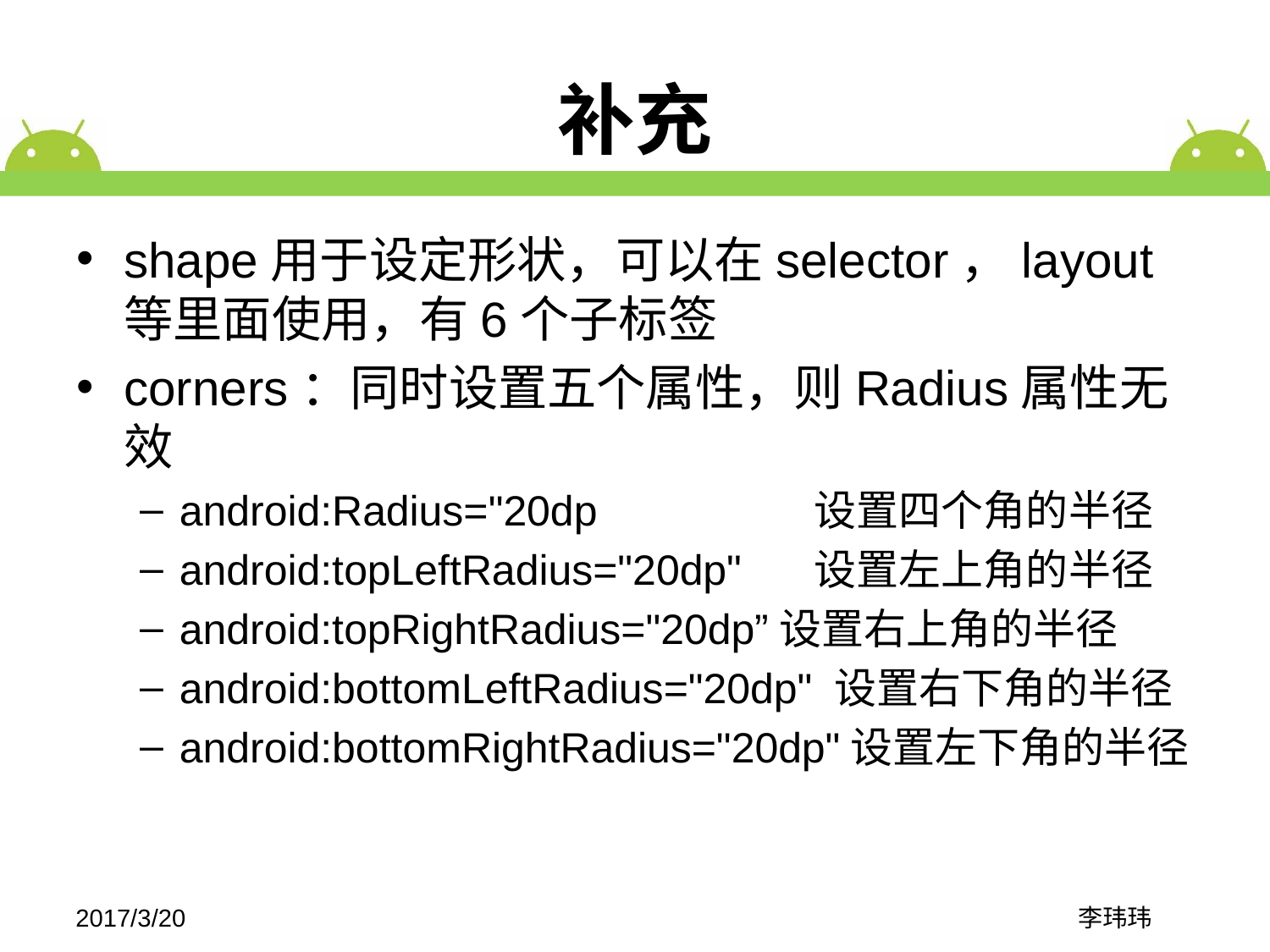

# 补充
shape用于设定形状，可以在selector，layout等里面使用，有6个子标签
corners：同时设置五个属性，则Radius属性无效
android:Radius="20dp		设置四个角的半径
android:topLeftRadius="20dp" 	设置左上角的半径
android:topRightRadius="20dp”设置右上角的半径
android:bottomLeftRadius="20dp" 设置右下角的半径
android:bottomRightRadius="20dp"设置左下角的半径